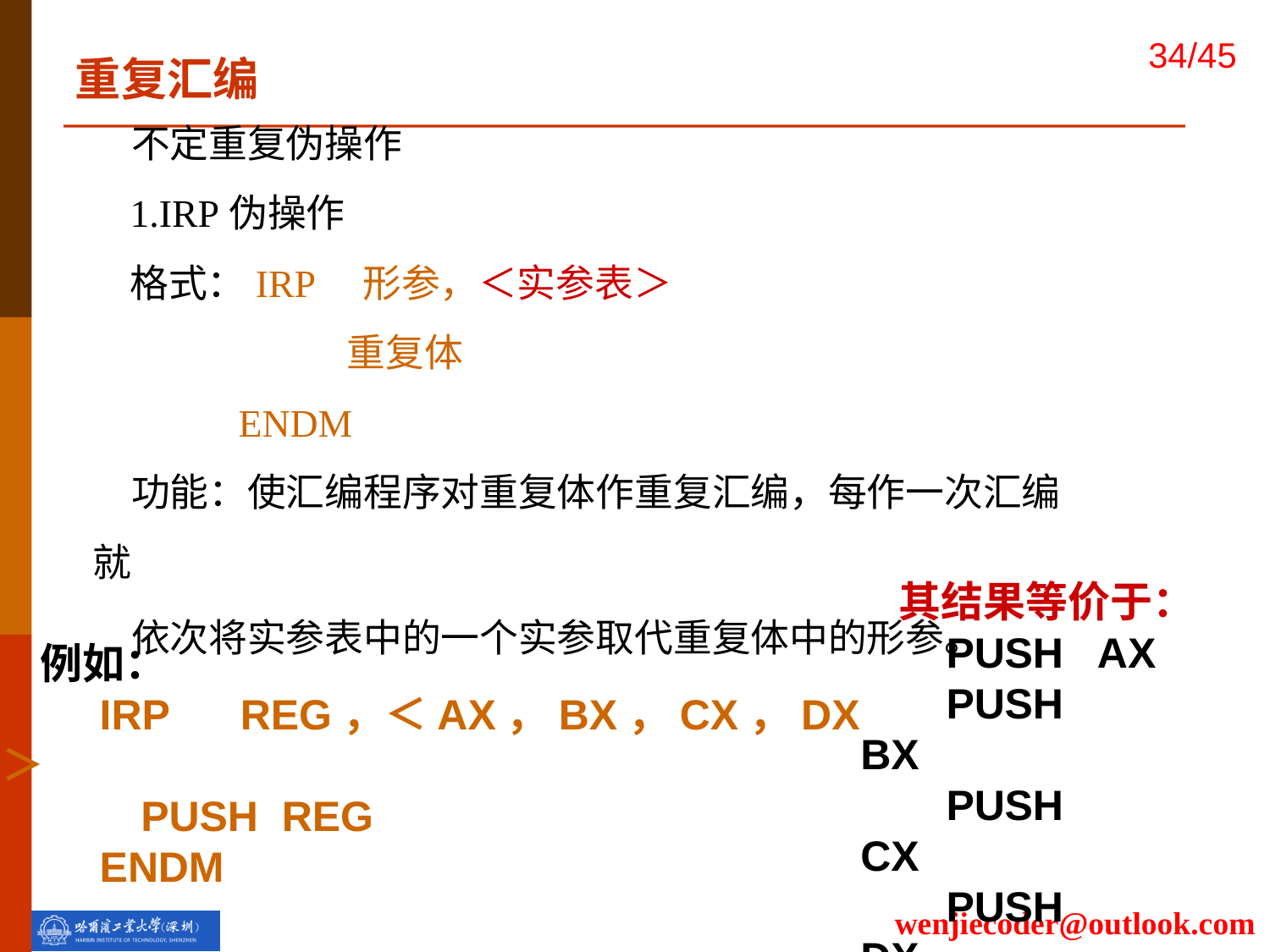

重复汇编
不定重复伪操作
IRP伪操作
格式：IRP    形参，＜实参表＞
            	重复体
           ENDM
功能：使汇编程序对重复体作重复汇编，每作一次汇编就
依次将实参表中的一个实参取代重复体中的形参。
其结果等价于：
    PUSH   AX
    PUSH   BX
    PUSH   CX
    PUSH   DX
例如：
     IRP      REG，＜AX，BX，CX，DX＞
    	 PUSH  REG
     ENDM